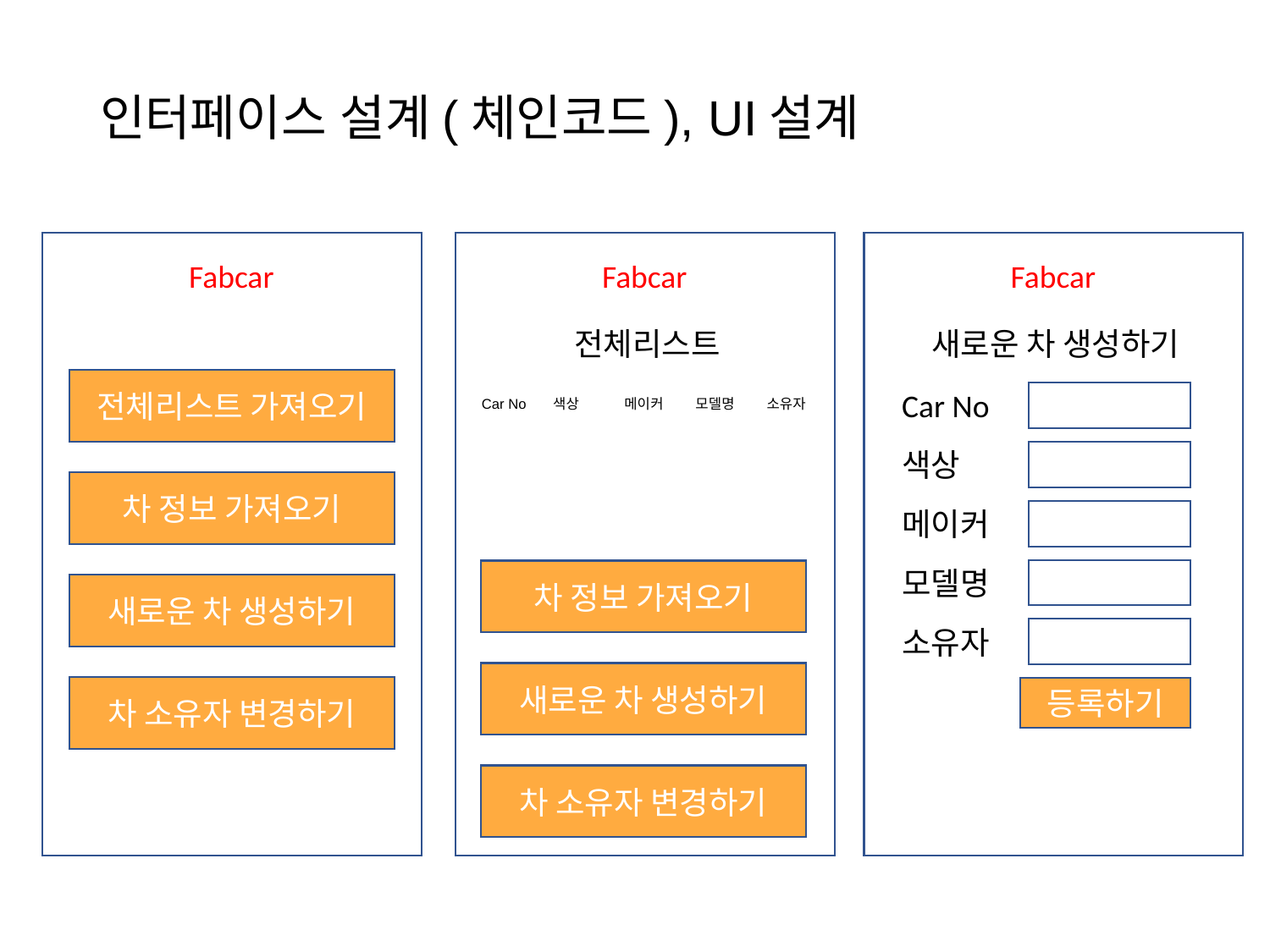

# 인터페이스 설계(체인코드), UI설계

Fabcar
Fabcar
Fabcar
전체리스트
새로운 차 생성하기
전체리스트 가져오기
Car No

| Car No | 색상 | 메이커 | 모델명 | 소유자 |
| --- | --- | --- | --- | --- |
|  |  |  |  |  |
|  |  |  |  |  |
색상

차 정보 가져오기
메이커

모델명

차 정보 가져오기
새로운 차 생성하기
소유자

새로운 차 생성하기
차 소유자 변경하기
등록하기
차 소유자 변경하기